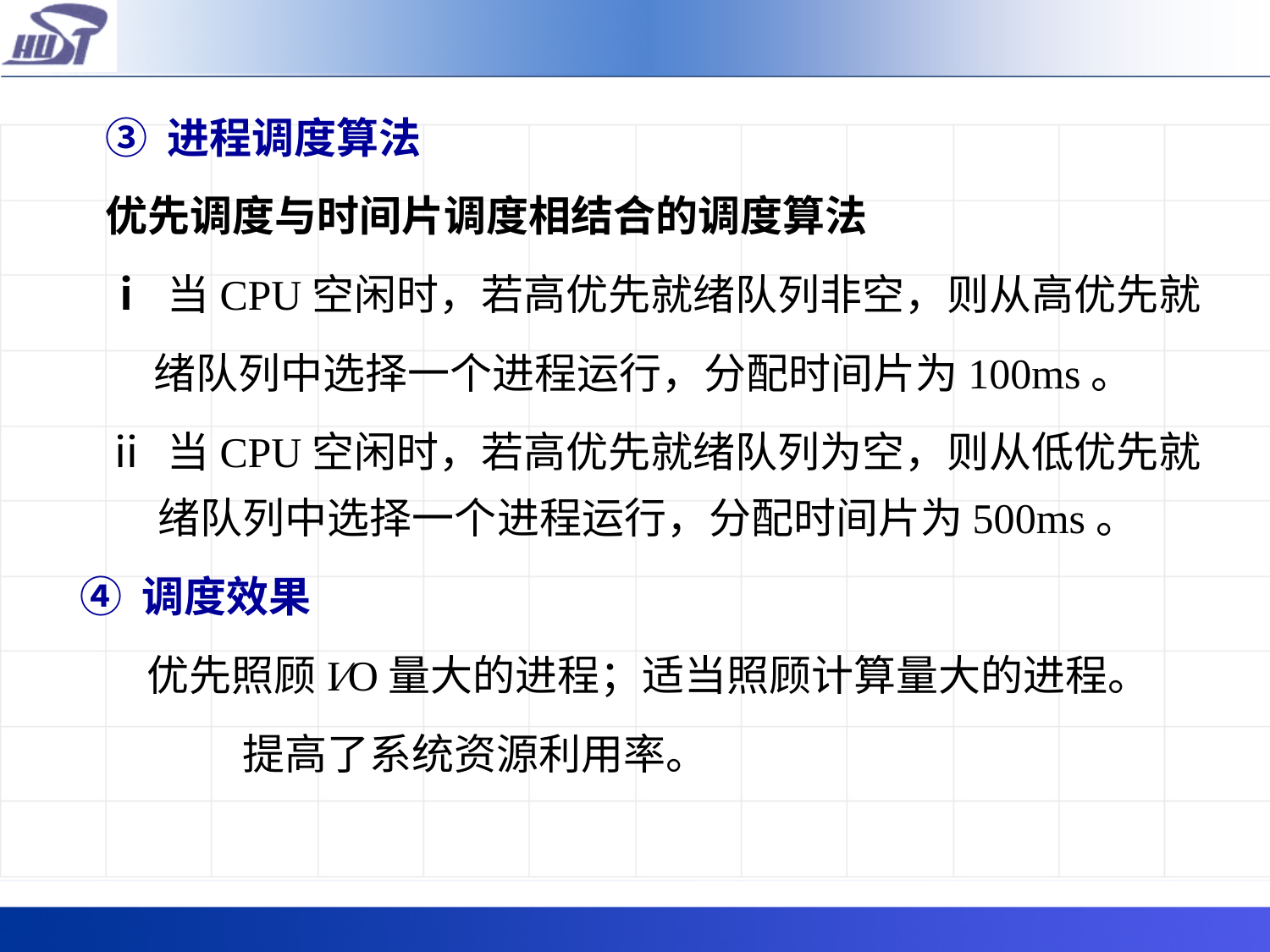

③ 进程调度算法
优先调度与时间片调度相结合的调度算法
ⅰ 当CPU空闲时，若高优先就绪队列非空，则从高优先就
    绪队列中选择一个进程运行，分配时间片为100ms。
ⅱ 当CPU空闲时，若高优先就绪队列为空，则从低优先就绪队列中选择一个进程运行，分配时间片为500ms。
    ④ 调度效果
          优先照顾I∕O量大的进程；适当照顾计算量大的进程。
		提高了系统资源利用率。